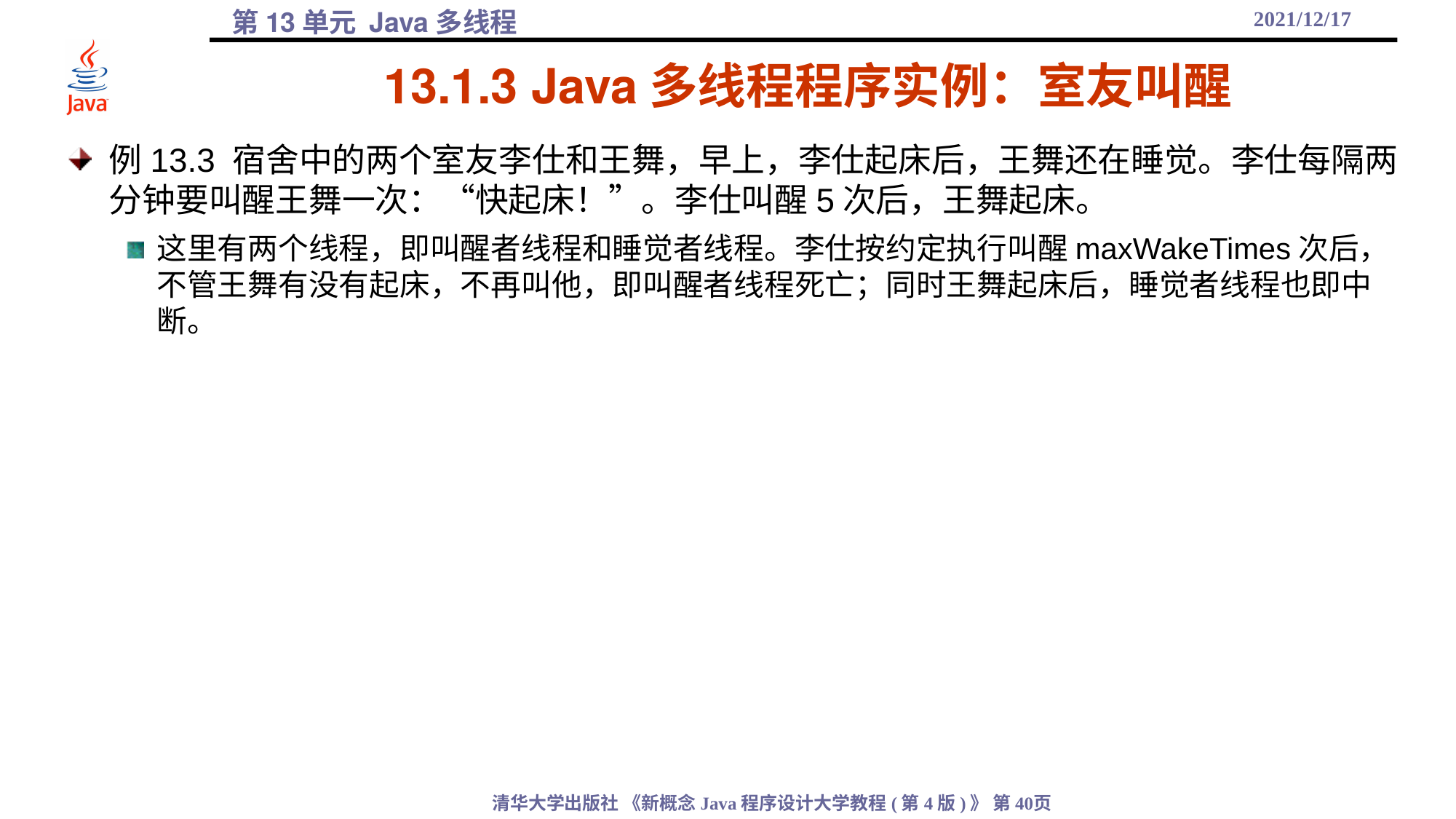

2021/12/17
# 13.1.3 Java多线程程序实例：室友叫醒
例13.3 宿舍中的两个室友李仕和王舞，早上，李仕起床后，王舞还在睡觉。李仕每隔两分钟要叫醒王舞一次：“快起床！”。李仕叫醒5次后，王舞起床。
这里有两个线程，即叫醒者线程和睡觉者线程。李仕按约定执行叫醒maxWakeTimes次后，不管王舞有没有起床，不再叫他，即叫醒者线程死亡；同时王舞起床后，睡觉者线程也即中断。